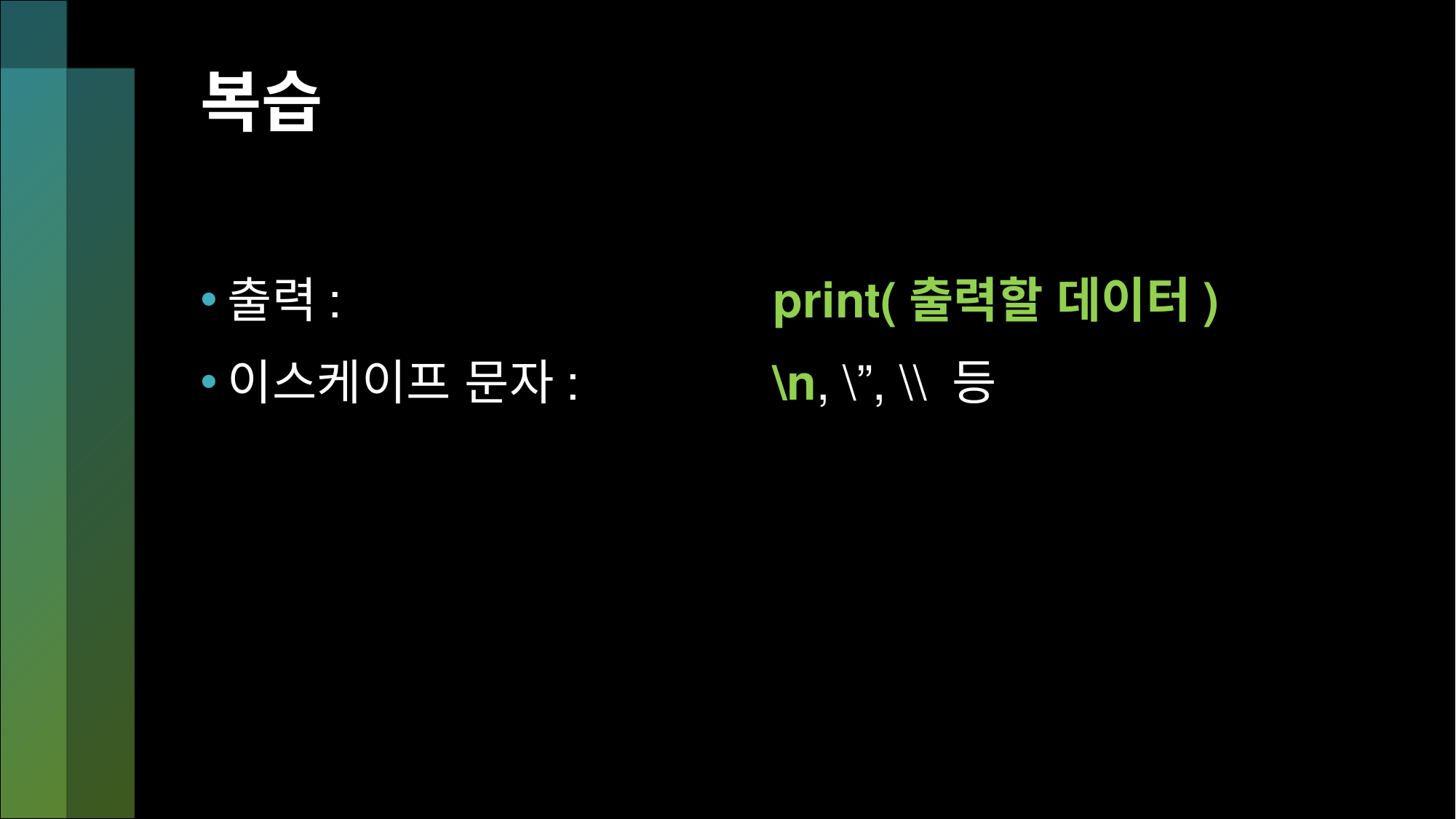

# 복습
출력: 				print(출력할 데이터)
이스케이프 문자:		\n, \”, \\ 등